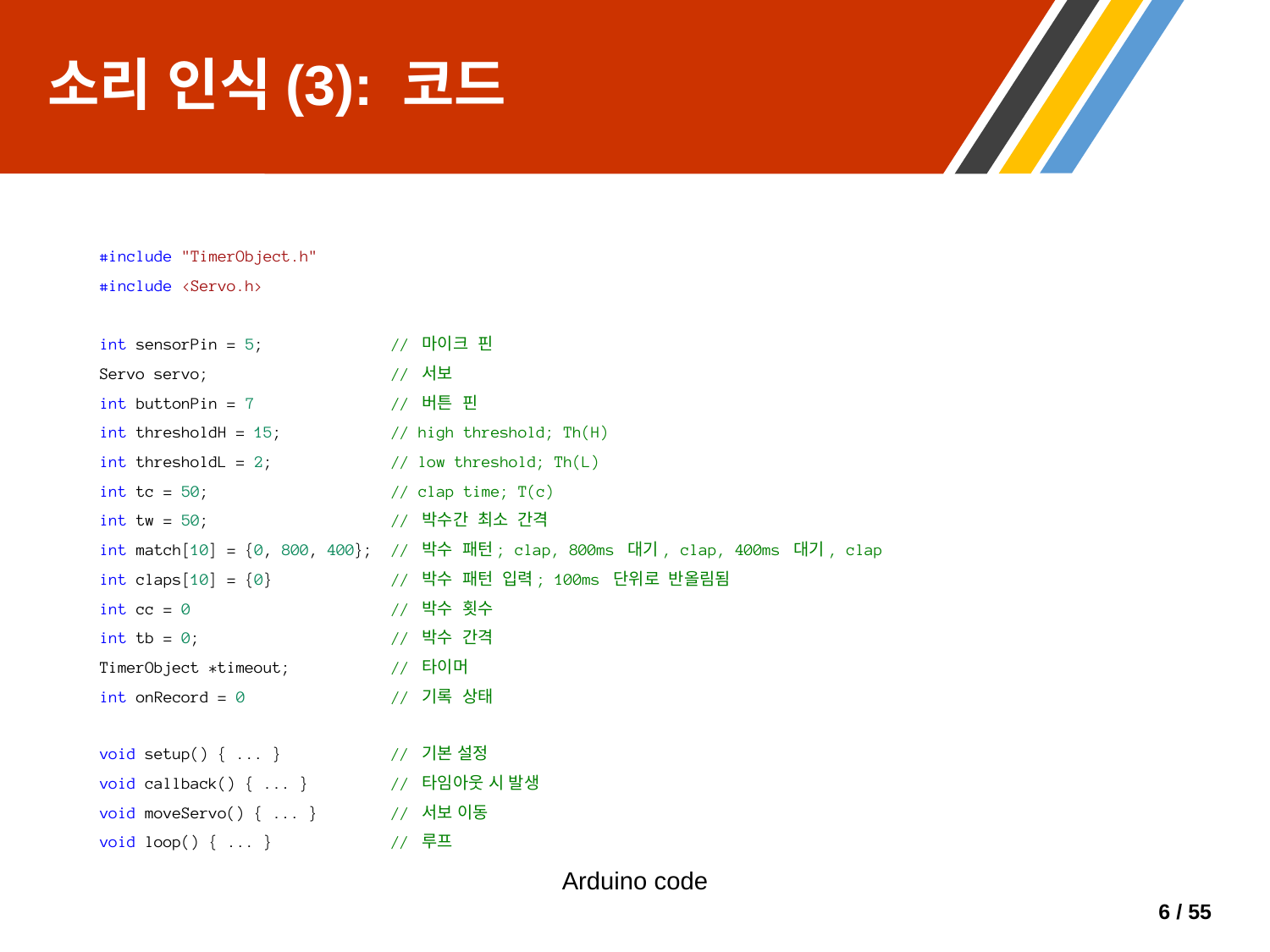

# 소리 인식(3): 코드
#include "TimerObject.h"
#include <Servo.h>

int sensorPin = 5;              // 마이크 핀
Servo servo;                    // 서보
int buttonPin = 7               // 버튼 핀
int thresholdH = 15;            // high threshold; Th(H)
int thresholdL = 2;             // low threshold; Th(L)
int tc = 50;                    // clap time; T(c)
int tw = 50;                    // 박수간 최소 간격
int match[10] = {0, 800, 400};  // 박수 패턴; clap, 800ms 대기, clap, 400ms 대기, clap
int claps[10] = {0}             // 박수 패턴 입력; 100ms 단위로 반올림됨
int cc = 0                      // 박수 횟수
int tb = 0;                     // 박수 간격
TimerObject *timeout;           // 타이머
int onRecord = 0                // 기록 상태

void setup() { ... }            // 기본 설정
void callback() { ... }         // 타임아웃 시 발생
void moveServo() { ... }        // 서보 이동
void loop() { ... }             // 루프
Arduino code